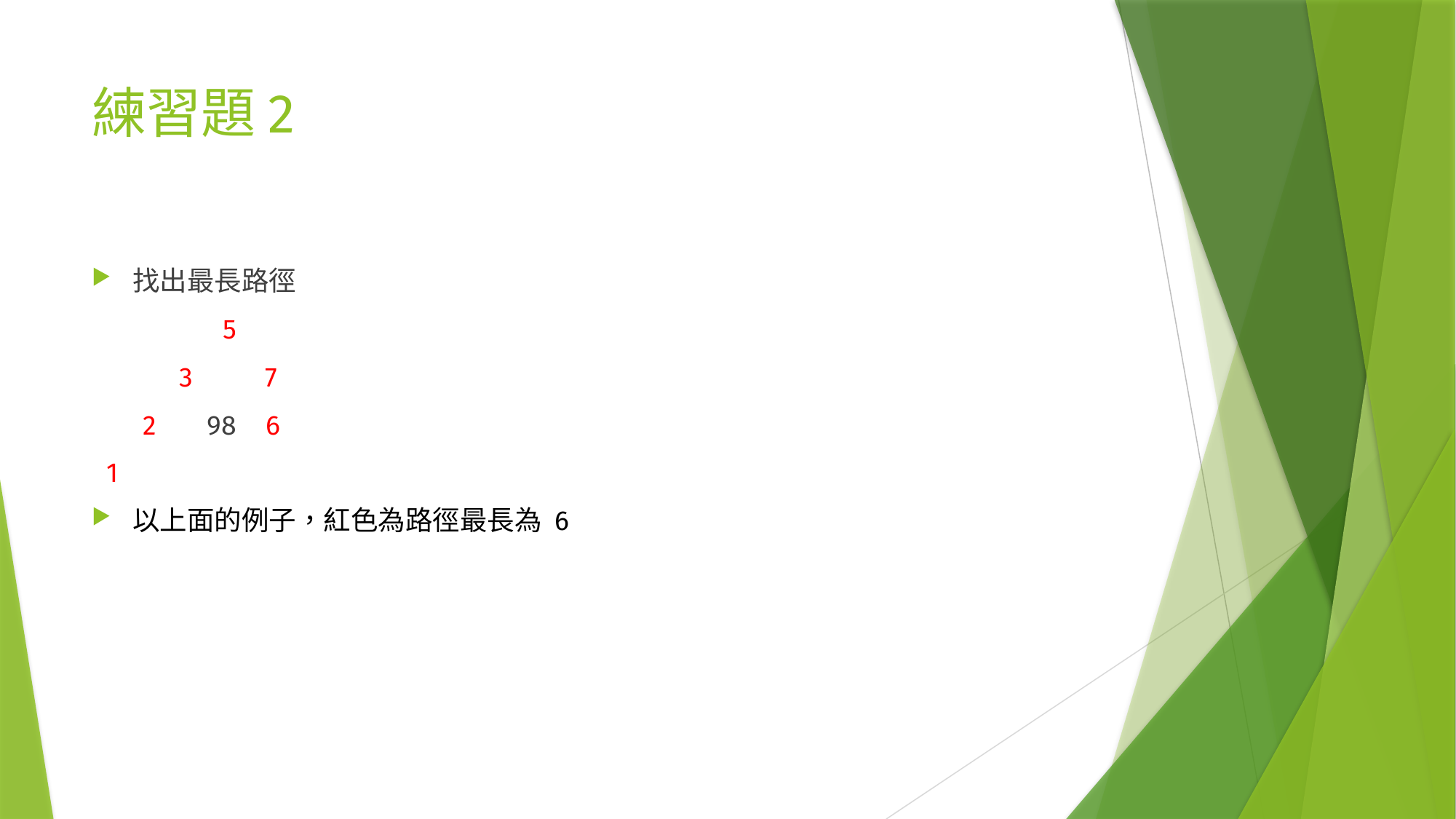

# 練習題2
找出最長路徑
                  5
            3          7
       2       98    6
  1
以上面的例子，紅色為路徑最長為 6